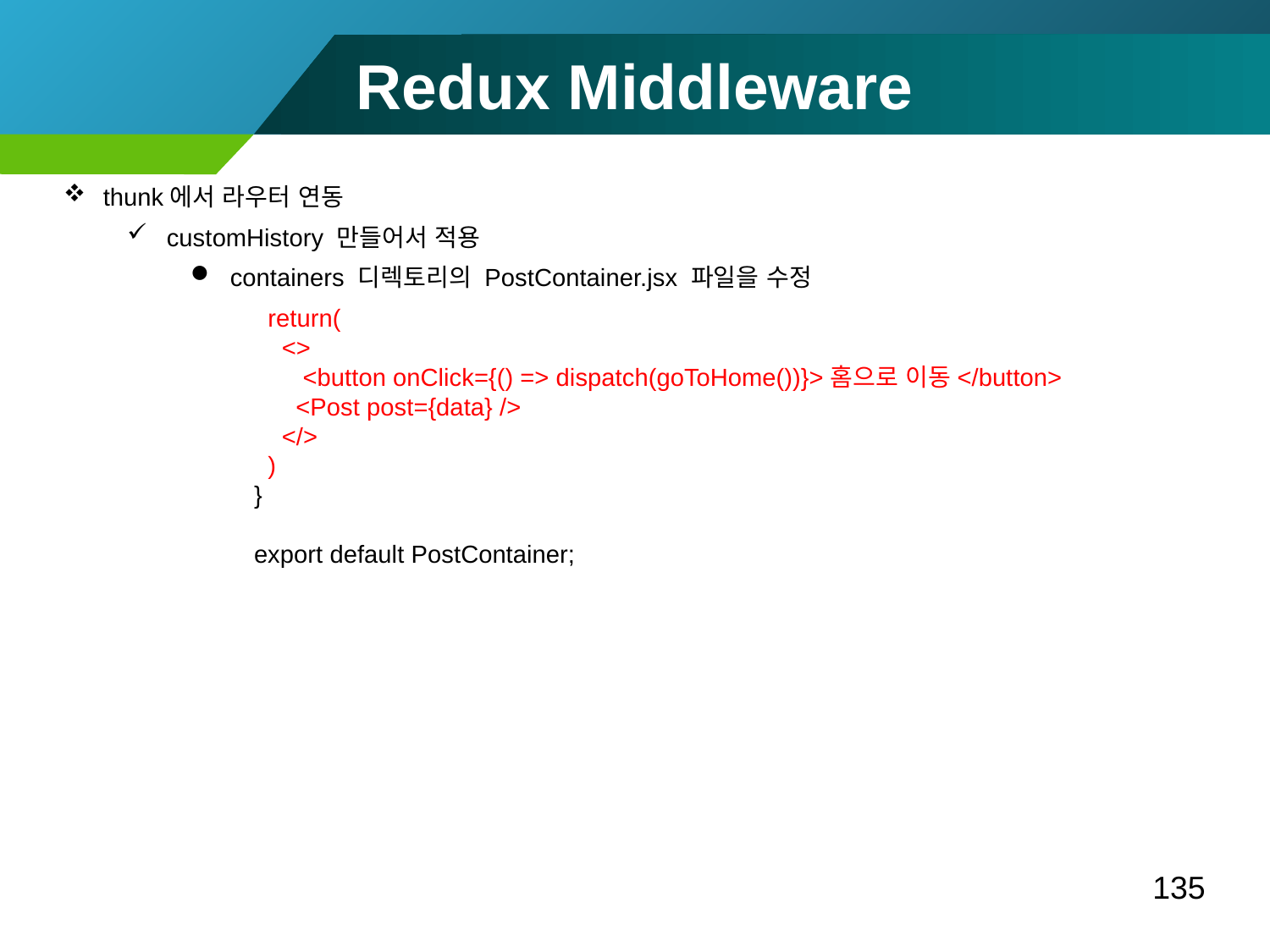

Redux Middleware
thunk에서 라우터 연동
customHistory 만들어서 적용
containers 디렉토리의 PostContainer.jsx 파일을 수정
  return(
    <>
       <button onClick={() => dispatch(goToHome())}>홈으로 이동</button>
      <Post post={data} />
    </>
  )
}

export default PostContainer;
135